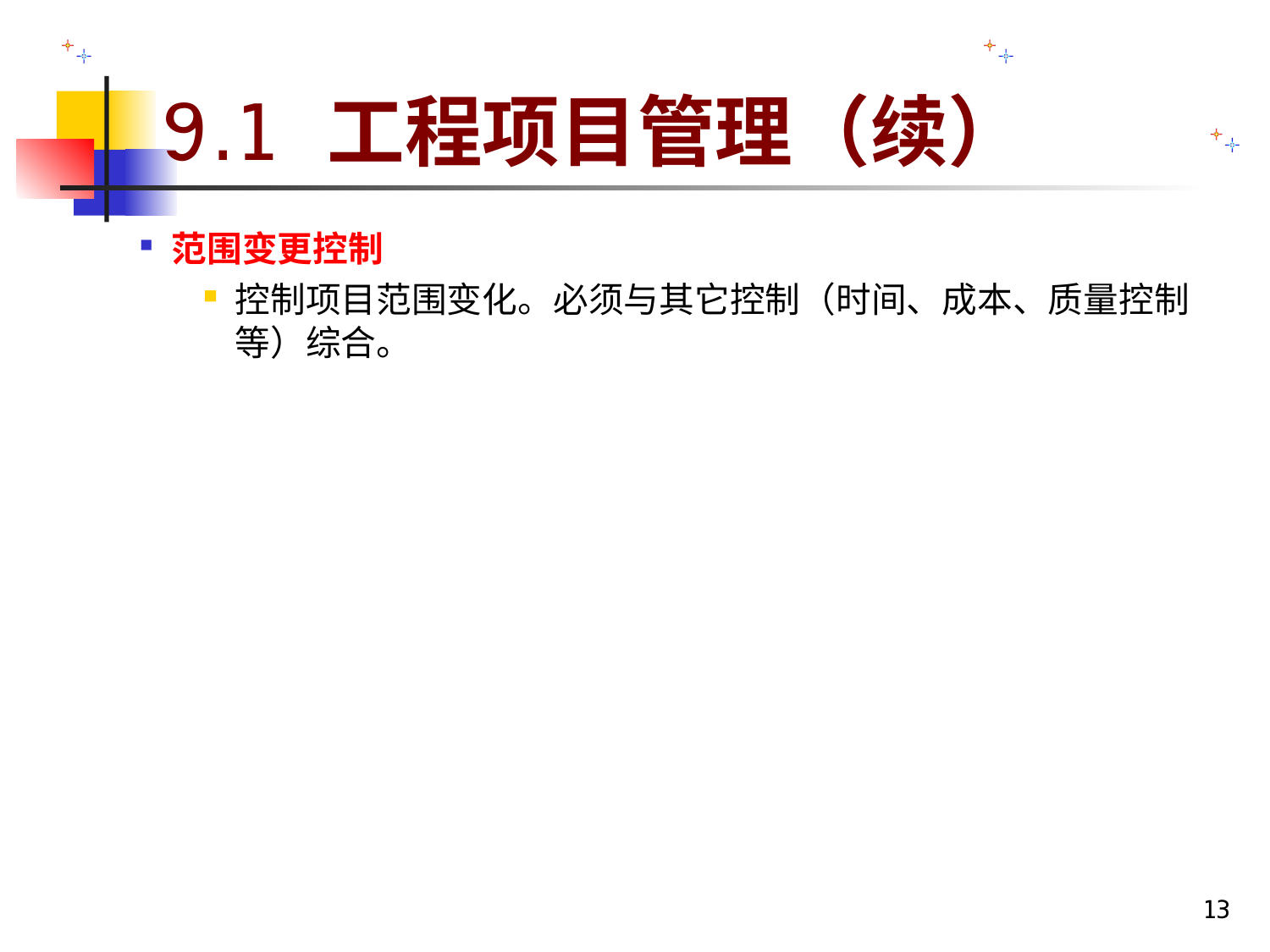

# 9.1 工程项目管理（续）
范围变更控制
控制项目范围变化。必须与其它控制（时间、成本、质量控制等）综合。

13